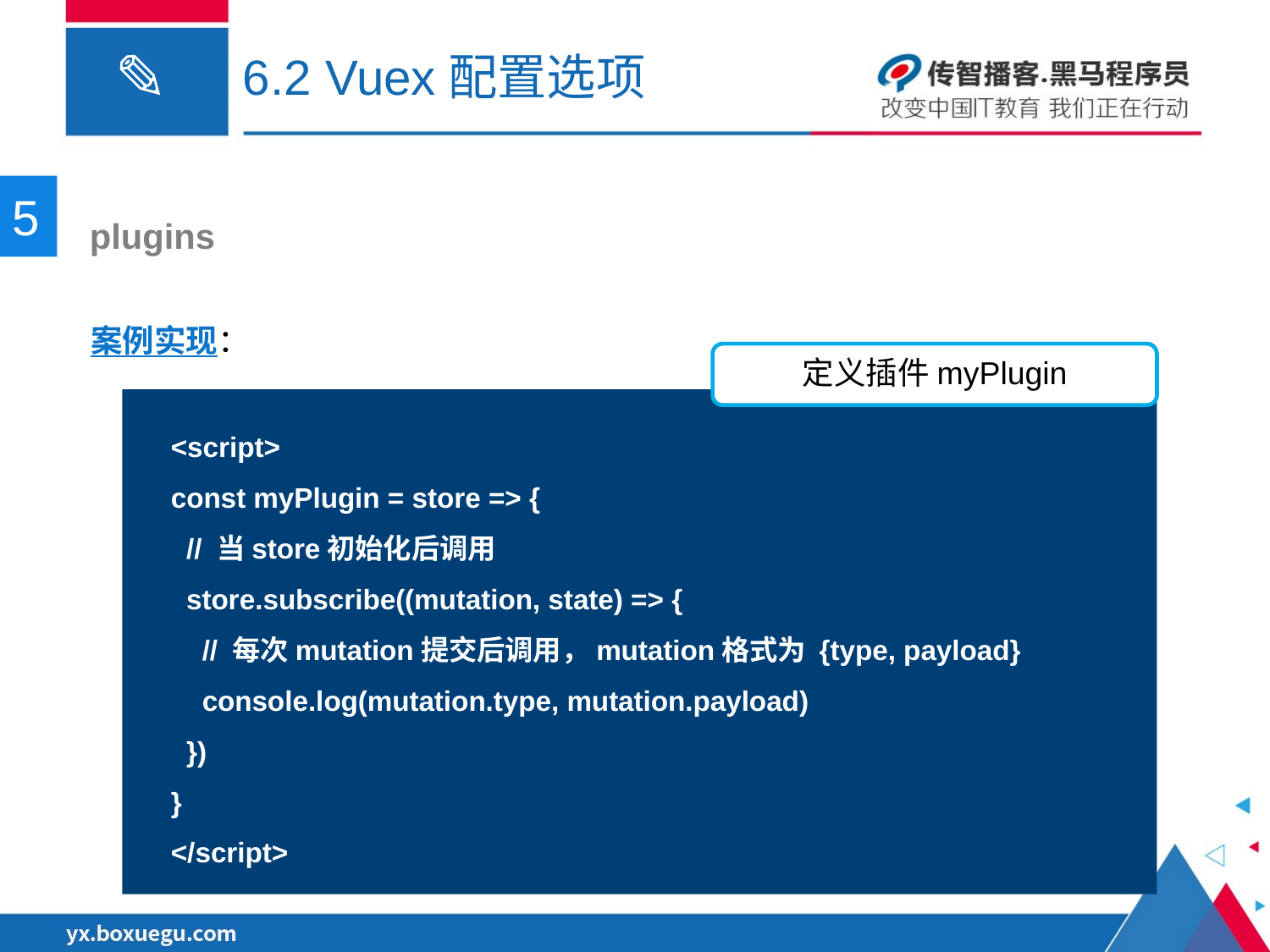

6.2 Vuex配置选项

5
  plugins
案例实现：
定义插件myPlugin

<script>
const myPlugin = store => {
  // 当store初始化后调用
  store.subscribe((mutation, state) => {
    // 每次mutation提交后调用，mutation格式为 {type, payload}
    console.log(mutation.type, mutation.payload)
  })
}
</script>